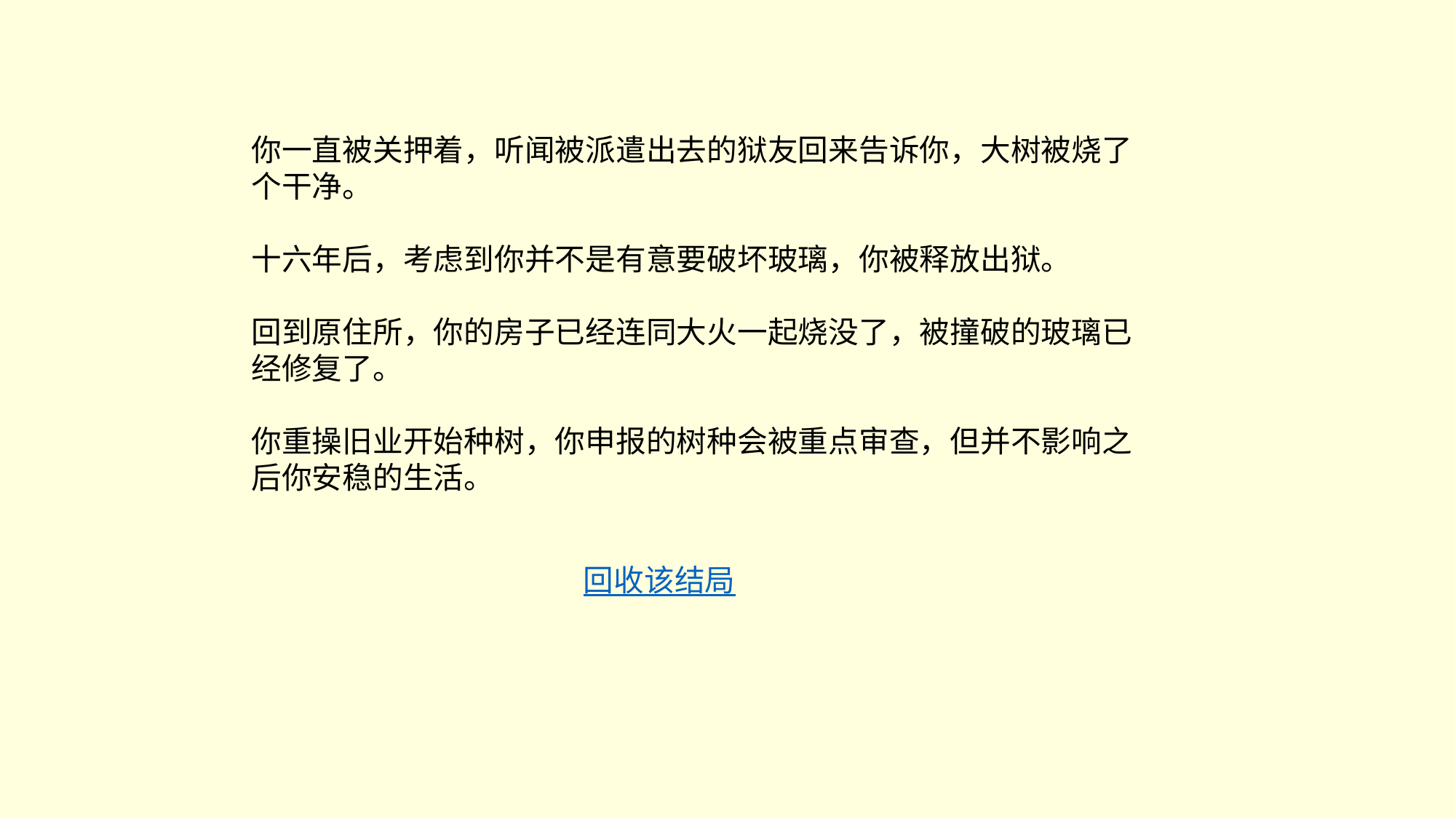

你一直被关押着，听闻被派遣出去的狱友回来告诉你，大树被烧了个干净。

十六年后，考虑到你并不是有意要破坏玻璃，你被释放出狱。

回到原住所，你的房子已经连同大火一起烧没了，被撞破的玻璃已经修复了。

你重操旧业开始种树，你申报的树种会被重点审查，但并不影响之后你安稳的生活。
回收该结局